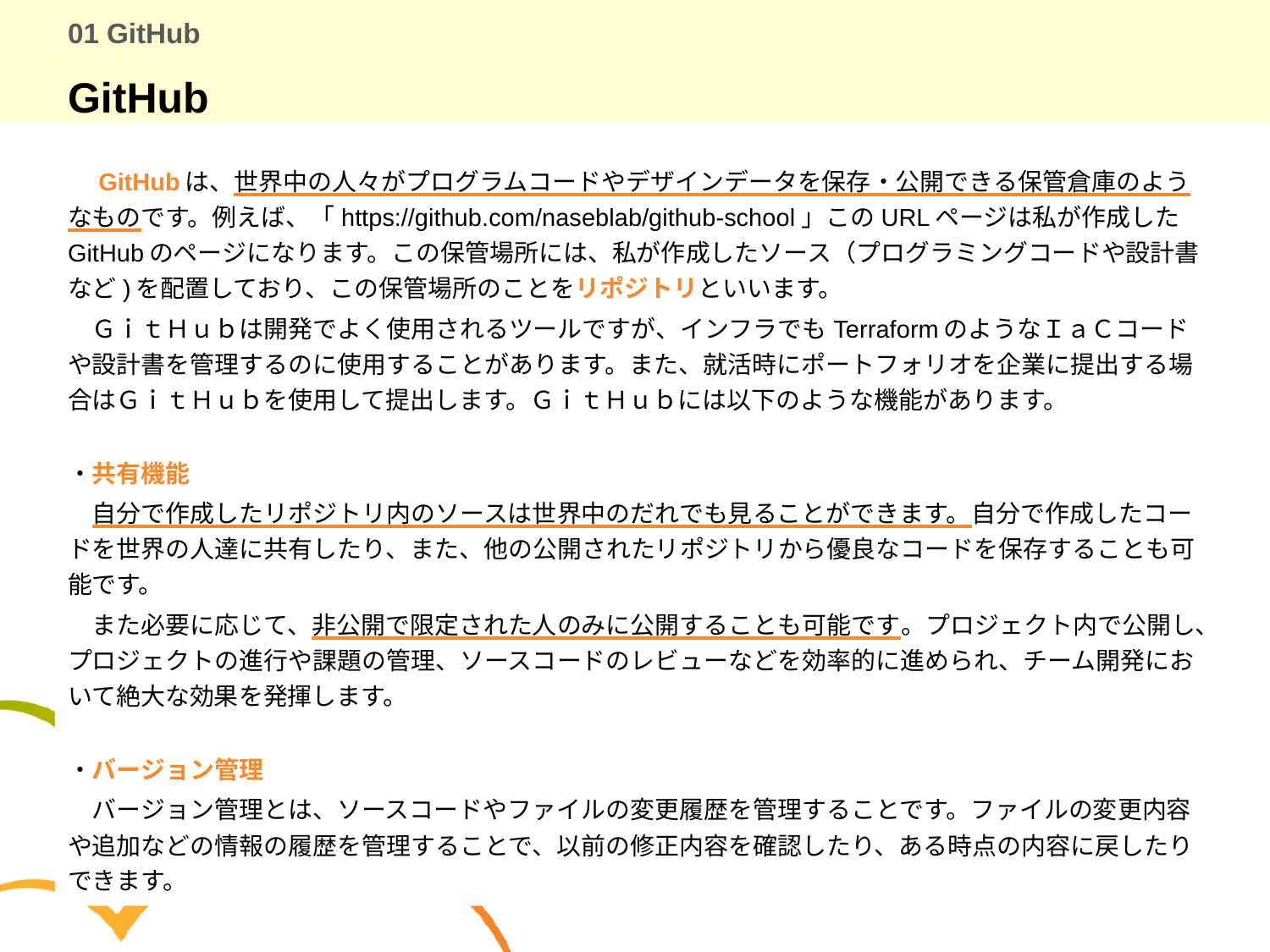

# 01 GitHub
GitHub
　GitHubは、世界中の人々がプログラムコードやデザインデータを保存・公開できる保管倉庫のようなものです。例えば、「https://github.com/naseblab/github-school」このURLページは私が作成したGitHubのページになります。この保管場所には、私が作成したソース（プログラミングコードや設計書など)を配置しており、この保管場所のことをリポジトリといいます。
　ＧｉｔＨｕｂは開発でよく使用されるツールですが、インフラでもTerraformのようなＩａＣコードや設計書を管理するのに使用することがあります。また、就活時にポートフォリオを企業に提出する場合はＧｉｔＨｕｂを使用して提出します。ＧｉｔＨｕｂには以下のような機能があります。

・共有機能
　自分で作成したリポジトリ内のソースは世界中のだれでも見ることができます。自分で作成したコードを世界の人達に共有したり、また、他の公開されたリポジトリから優良なコードを保存することも可能です。
　また必要に応じて、非公開で限定された人のみに公開することも可能です。プロジェクト内で公開し、プロジェクトの進行や課題の管理、ソースコードのレビューなどを効率的に進められ、チーム開発において絶大な効果を発揮します。

・バージョン管理
　バージョン管理とは、ソースコードやファイルの変更履歴を管理することです。ファイルの変更内容や追加などの情報の履歴を管理することで、以前の修正内容を確認したり、ある時点の内容に戻したりできます。